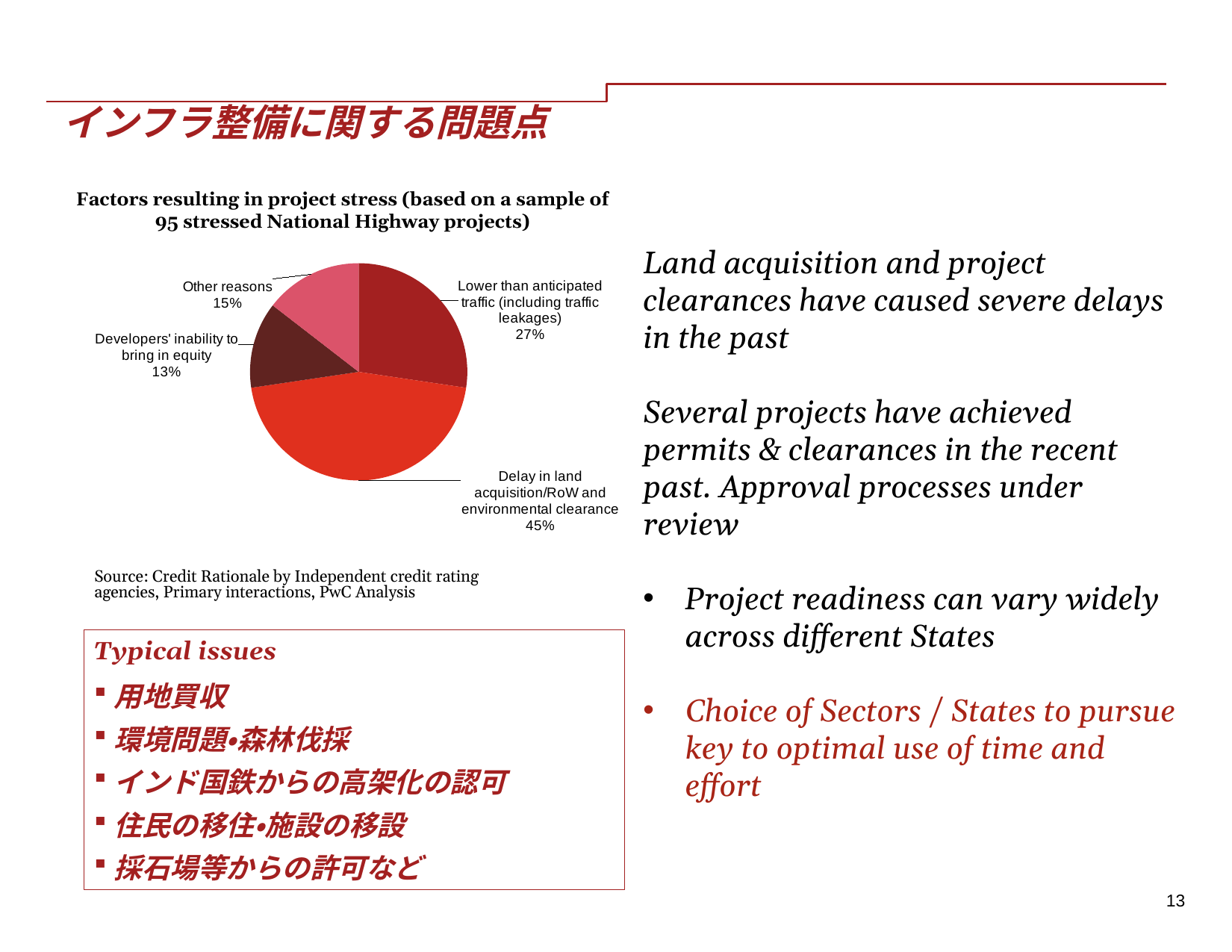

# インフラ整備に関する問題点
  –
Factors resulting in project stress (based on a sample of 95 stressed National Highway projects)

Land acquisition and project clearances have caused severe delays in the past

Several projects have achieved permits & clearances in the recent past. Approval processes under review

Project readiness can vary widely across different States

Choice of Sectors / States to pursue key to optimal use of time and effort

### Chart

| Category | Column1 |
|---|---|
| Lower than anticipated traffic (including traffic leakages) | 32.0 |
| Delay in land acquisition/RoW and environmental clearance | 53.0 |
| Developers' inability to bring in equity | 15.0 |
| Other reasons | 17.0 |
Source: Credit Rationale by Independent credit rating agencies, Primary interactions, PwC Analysis
Typical issues
用地買収
環境問題・森林伐採
インド国鉄からの高架化の認可
住民の移住・施設の移設
採石場等からの許可など
13